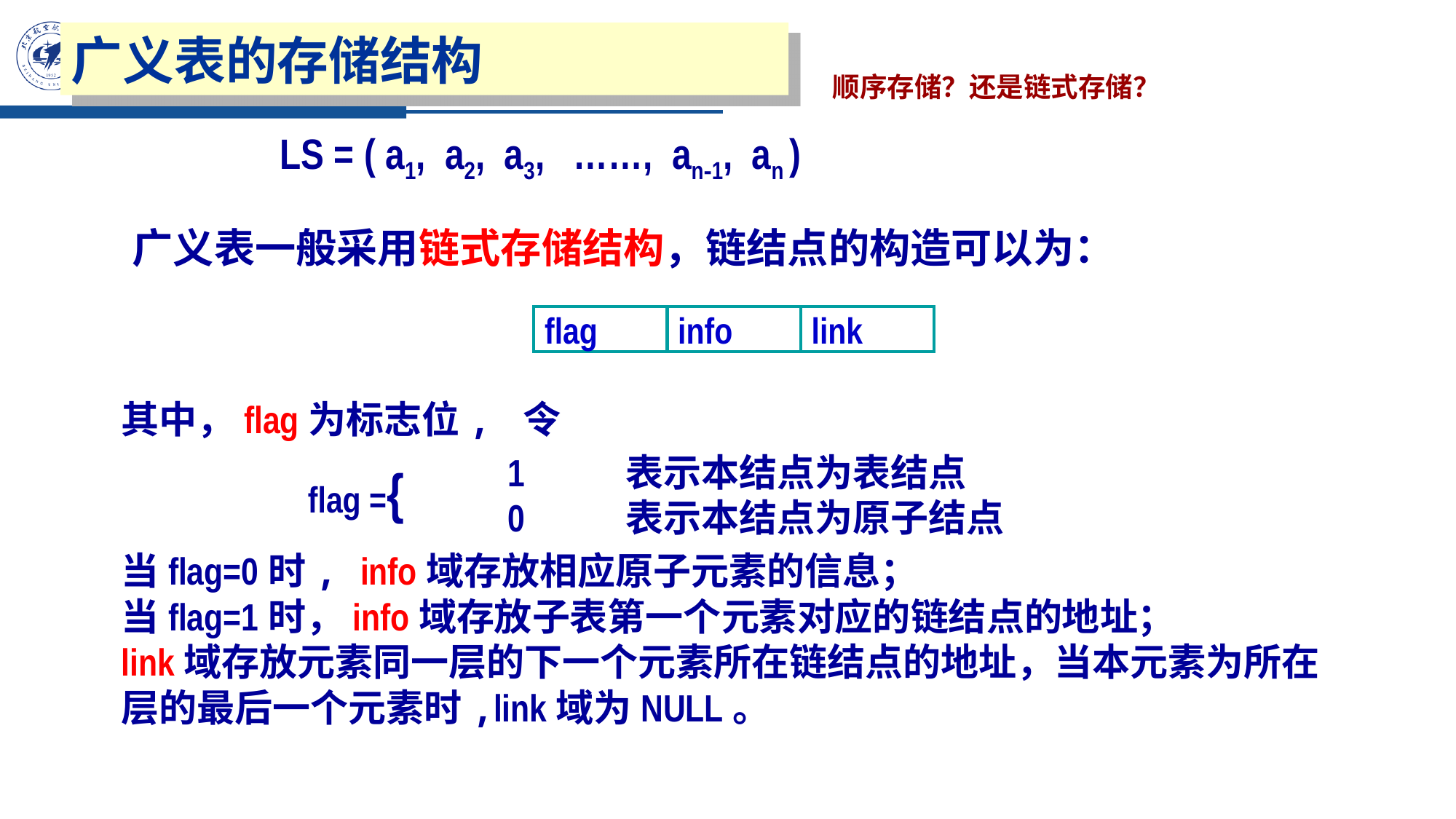

广义表的存储结构
顺序存储？还是链式存储？
LS = ( a1,  a2,  a3,   ……,  an-1,  an )
 广义表一般采用链式存储结构，链结点的构造可以为：
flag
info
link
其中，flag为标志位, 令
                 1    表示本结点为表结点
                 0    表示本结点为原子结点
当flag=0时, info域存放相应原子元素的信息；
当flag=1时，info域存放子表第一个元素对应的链结点的地址；
link域存放元素同一层的下一个元素所在链结点的地址，当本元素为所在层的最后一个元素时,link域为NULL。
flag ={